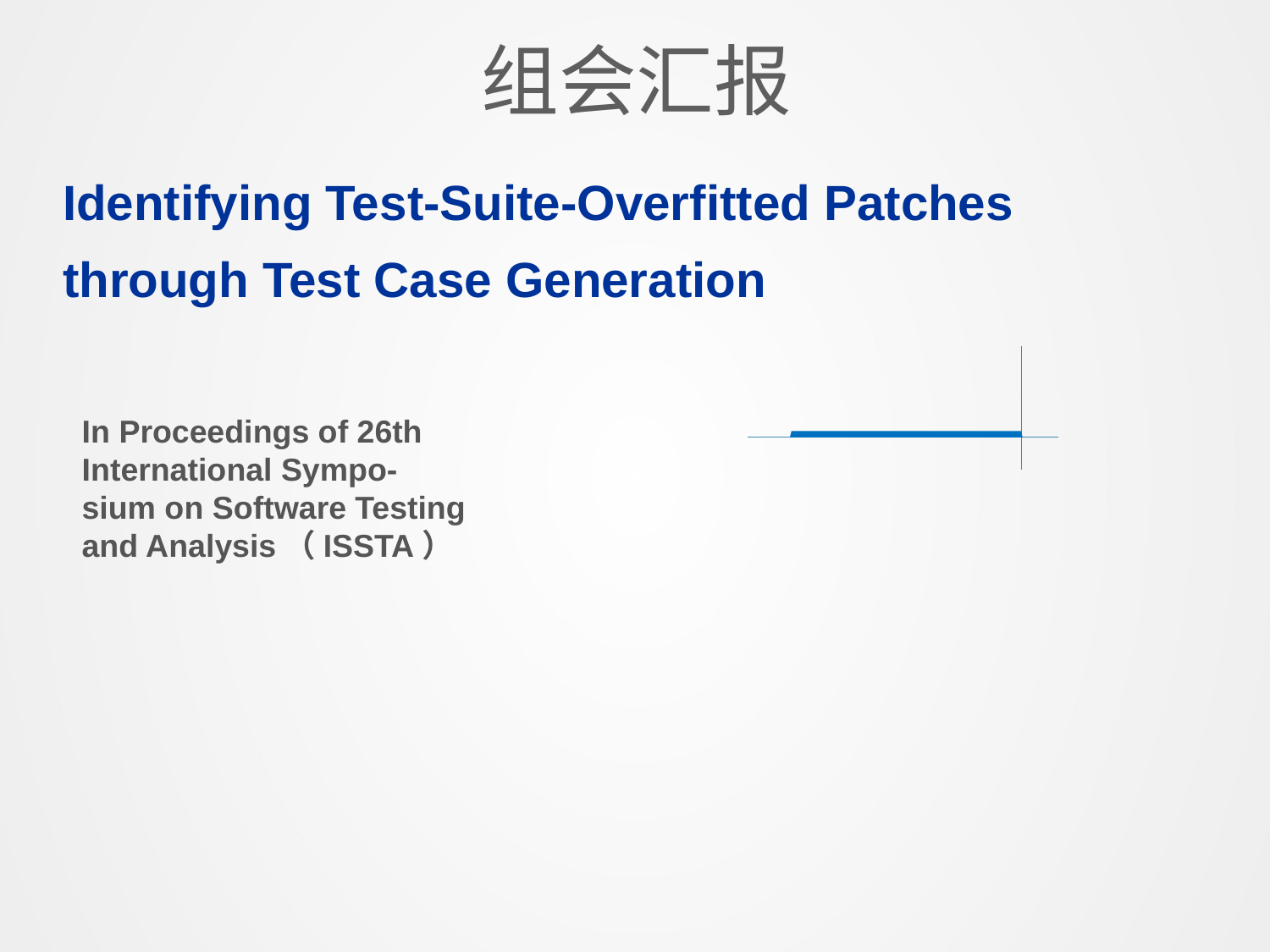

组会汇报
Identifying Test-Suite-Overfitted Patches through Test Case Generation
In Proceedings of 26th International Sympo-
sium on Software Testing and Analysis（ISSTA）